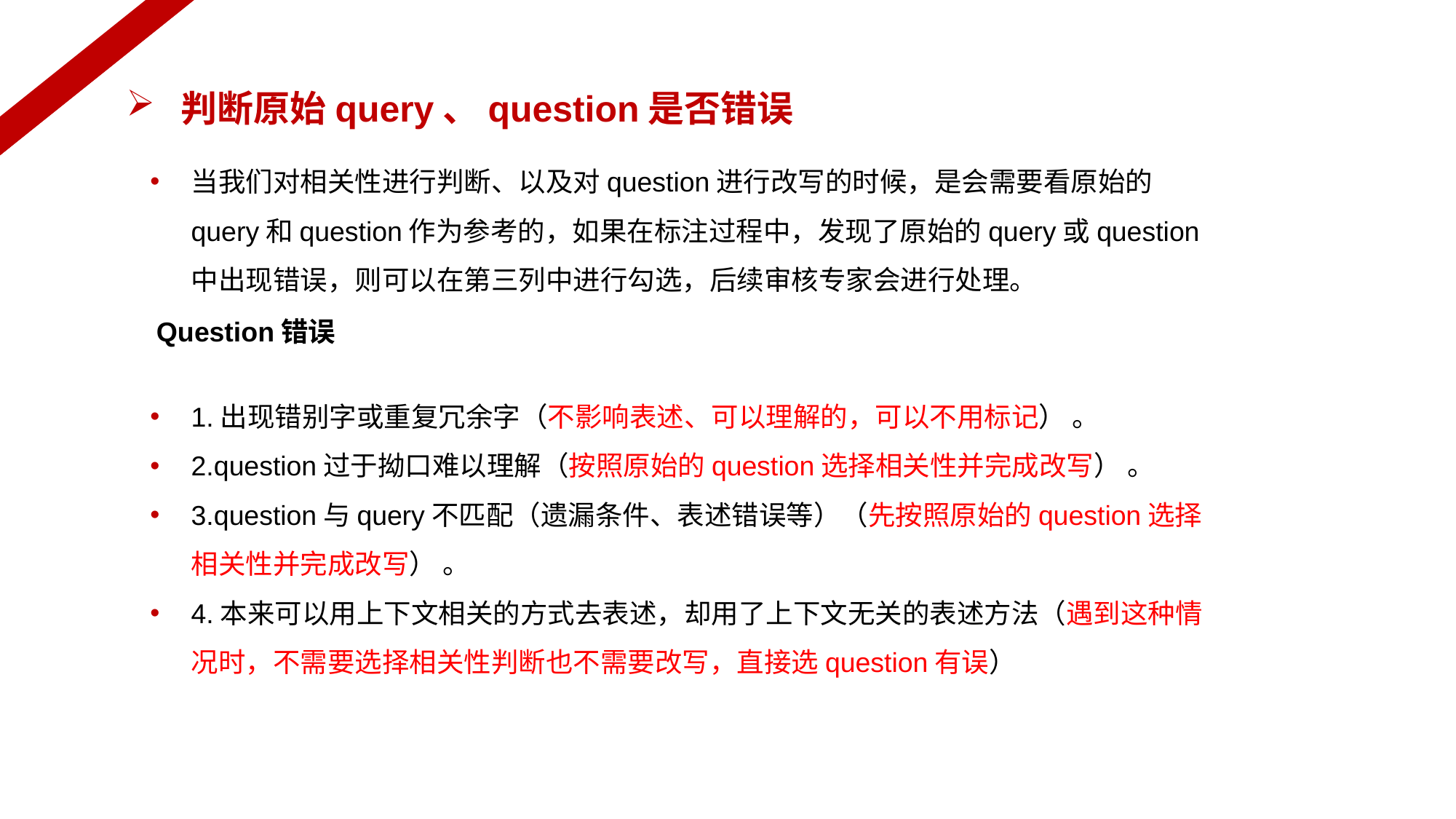

判断原始query、question是否错误
当我们对相关性进行判断、以及对question进行改写的时候，是会需要看原始的query和question作为参考的，如果在标注过程中，发现了原始的query或question中出现错误，则可以在第三列中进行勾选，后续审核专家会进行处理。
Question错误
1.出现错别字或重复冗余字（不影响表述、可以理解的，可以不用标记） 。
2.question过于拗口难以理解（按照原始的question选择相关性并完成改写） 。
3.question与query不匹配（遗漏条件、表述错误等）（先按照原始的question选择相关性并完成改写） 。
4.本来可以用上下文相关的方式去表述，却用了上下文无关的表述方法（遇到这种情况时，不需要选择相关性判断也不需要改写，直接选question有误）